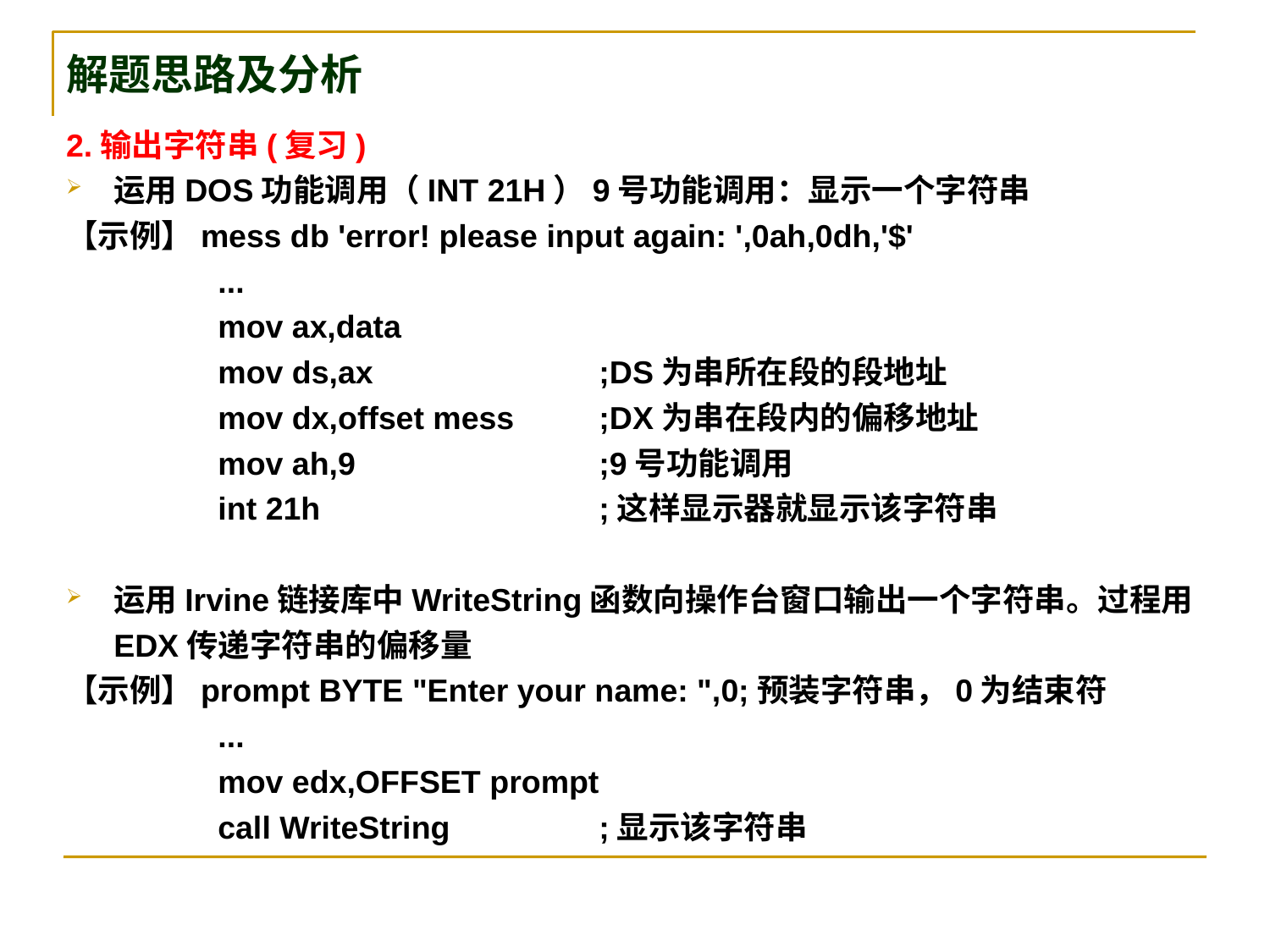

解题思路及分析
2.输出字符串(复习)
运用DOS功能调用（INT 21H）9号功能调用：显示一个字符串
【示例】mess db 'error! please input again: ',0ah,0dh,'$'
		...
		mov ax,data
		mov ds,ax		;DS为串所在段的段地址
		mov dx,offset mess	;DX为串在段内的偏移地址
		mov ah,9		;9号功能调用
		int 21h			;这样显示器就显示该字符串

运用Irvine链接库中WriteString函数向操作台窗口输出一个字符串。过程用EDX传递字符串的偏移量
【示例】prompt BYTE "Enter your name: ",0;预装字符串，0为结束符
		...
		mov edx,OFFSET prompt
		call WriteString		;显示该字符串